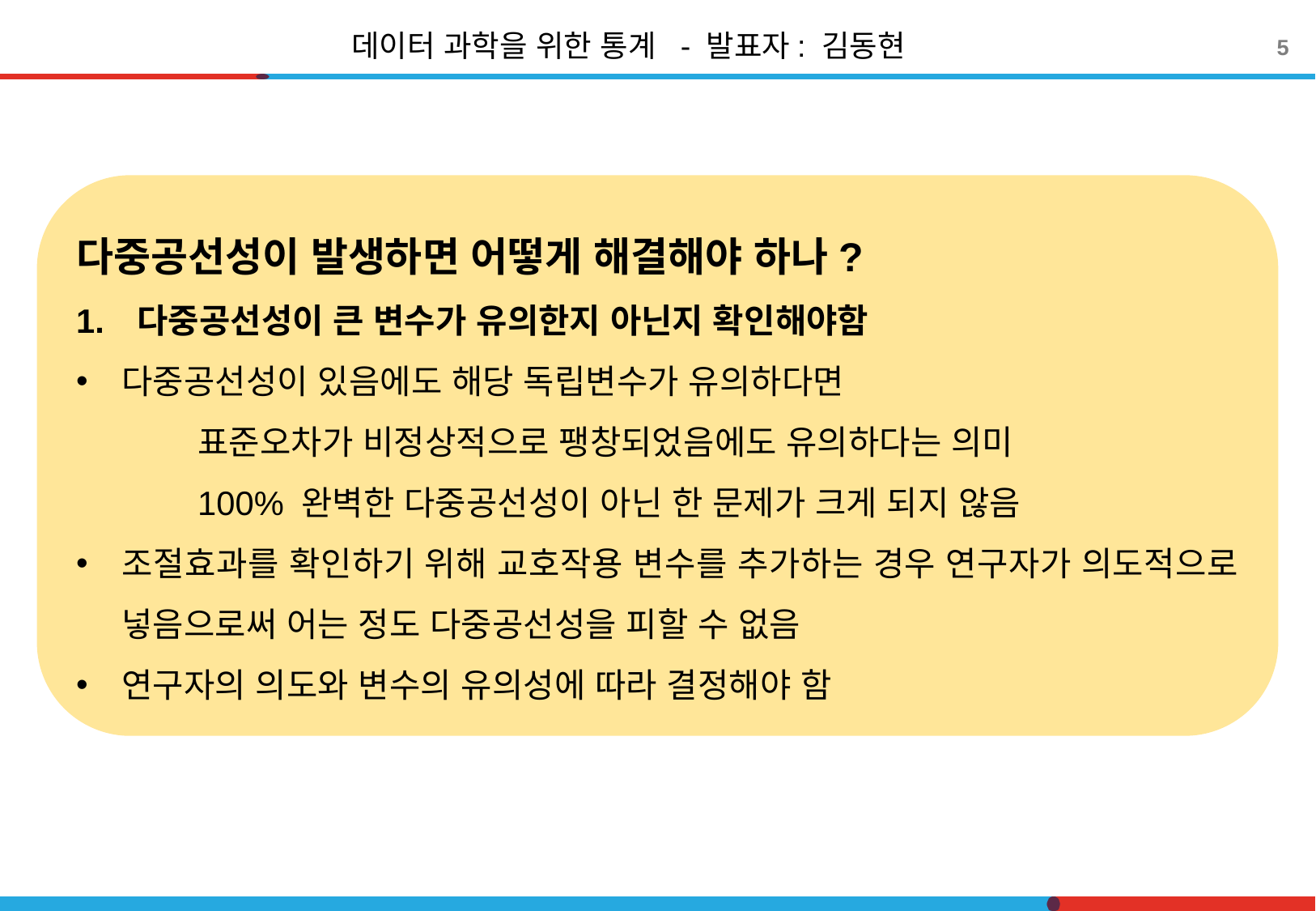

데이터 과학을 위한 통계  - 발표자: 김동현
5
다중공선성이 발생하면 어떻게 해결해야 하나?
다중공선성이 큰 변수가 유의한지 아닌지 확인해야함
다중공선성이 있음에도 해당 독립변수가 유의하다면
	표준오차가 비정상적으로 팽창되었음에도 유의하다는 의미
	100% 완벽한 다중공선성이 아닌 한 문제가 크게 되지 않음
조절효과를 확인하기 위해 교호작용 변수를 추가하는 경우 연구자가 의도적으로 넣음으로써 어는 정도 다중공선성을 피할 수 없음
연구자의 의도와 변수의 유의성에 따라 결정해야 함